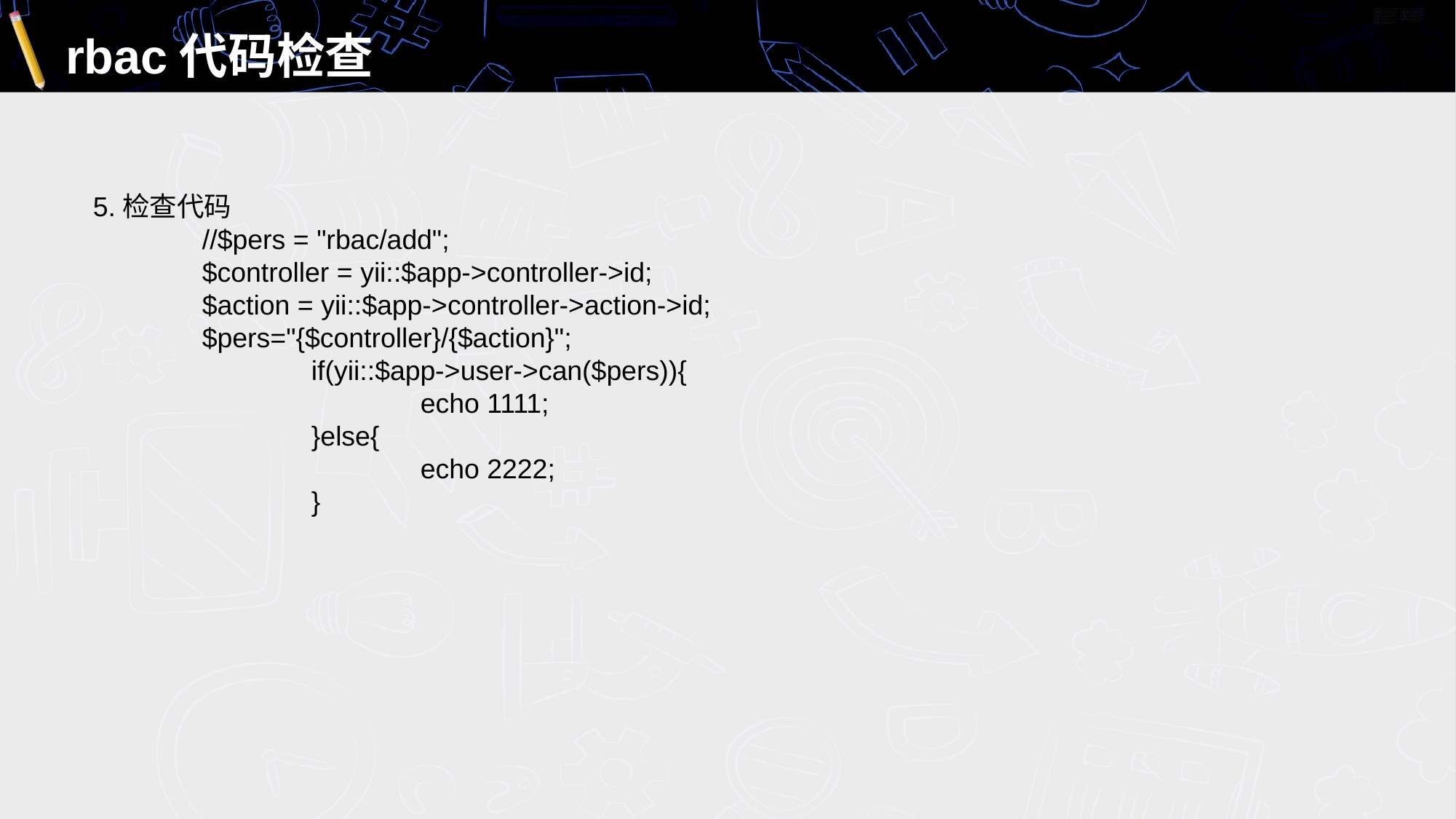

# rbac代码检查
5.检查代码
	//$pers = "rbac/add";
	$controller = yii::$app->controller->id;
	$action = yii::$app->controller->action->id;
	$pers="{$controller}/{$action}";
		if(yii::$app->user->can($pers)){
			echo 1111;
		}else{
			echo 2222;
		}